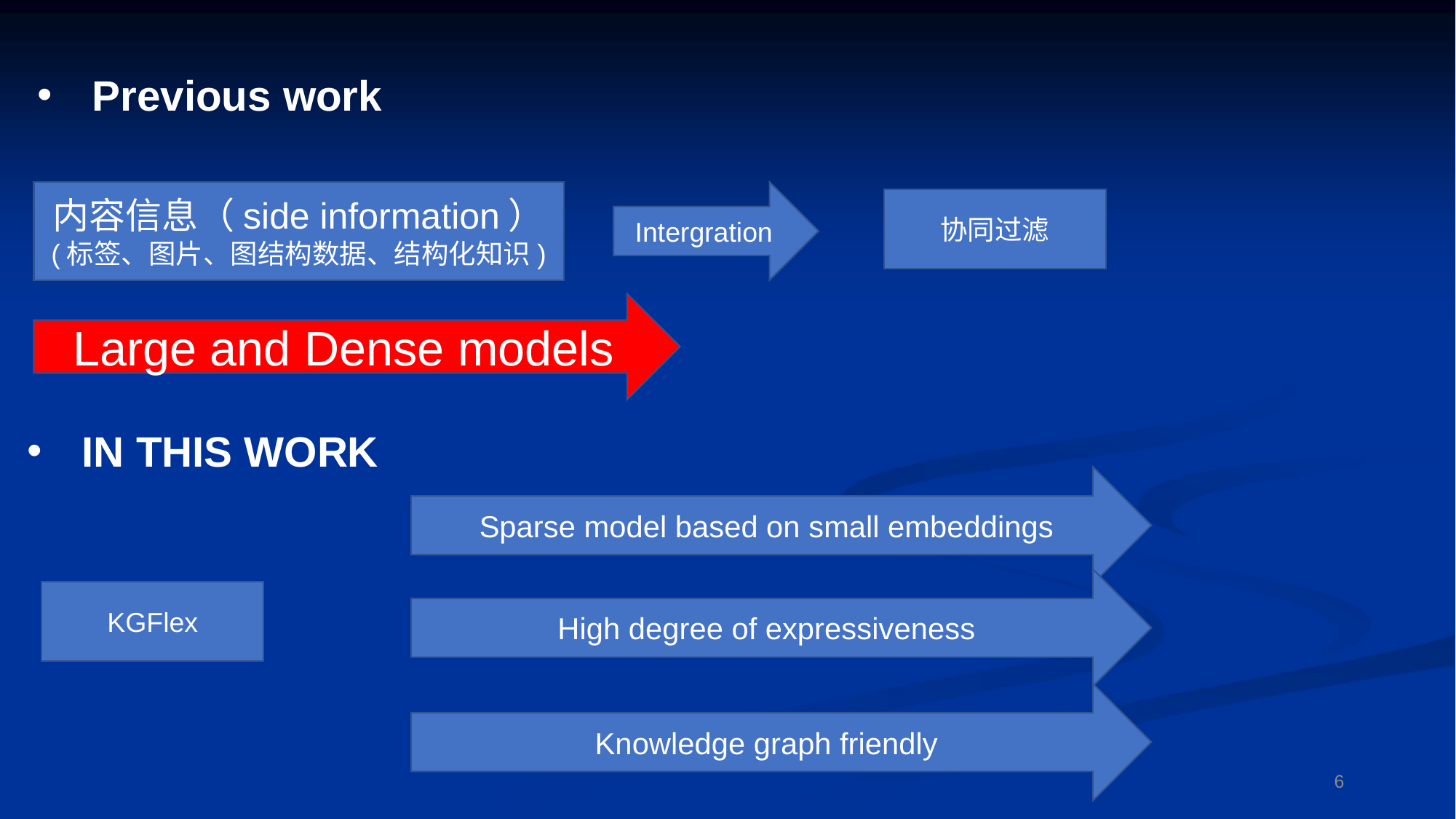

Previous work
内容信息（side information）
(标签、图片、图结构数据、结构化知识)
Intergration
协同过滤

Large and Dense models
IN THIS WORK
Sparse model based on small embeddings
High degree of expressiveness
KGFlex
Knowledge graph friendly
6